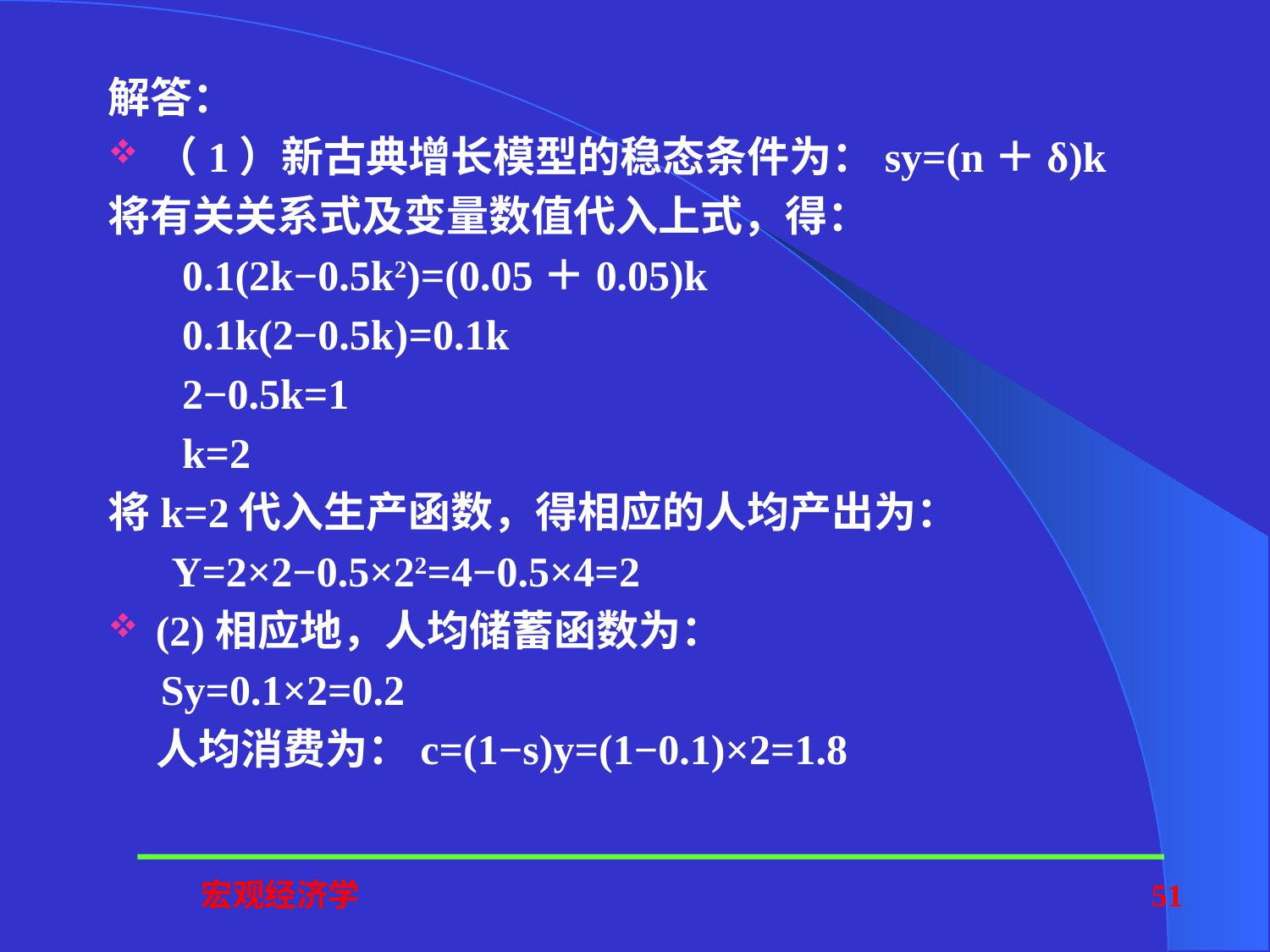

解答：
（1）新古典增长模型的稳态条件为：sy=(n＋δ)k
将有关关系式及变量数值代入上式，得：
       0.1(2k−0.5k2)=(0.05＋0.05)k
       0.1k(2−0.5k)=0.1k
       2−0.5k=1
       k=2
将k=2代入生产函数，得相应的人均产出为：
      Y=2×2−0.5×22=4−0.5×4=2
(2)相应地，人均储蓄函数为：
     Sy=0.1×2=0.2
    人均消费为：c=(1−s)y=(1−0.1)×2=1.8